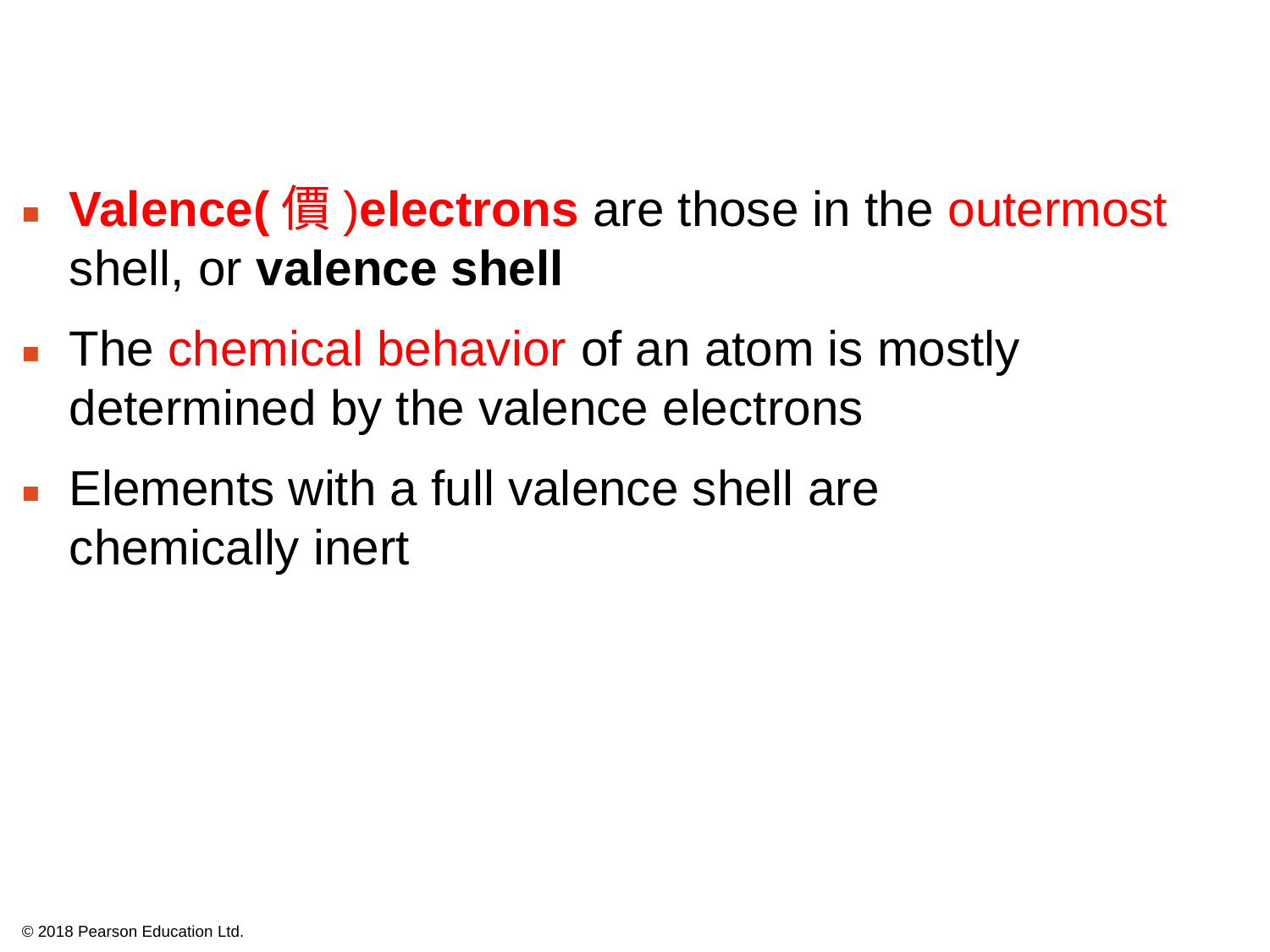

Valence(價)electrons are those in the outermost shell, or valence shell
The chemical behavior of an atom is mostly determined by the valence electrons
Elements with a full valence shell are
chemically inert
© 2018 Pearson Education Ltd.